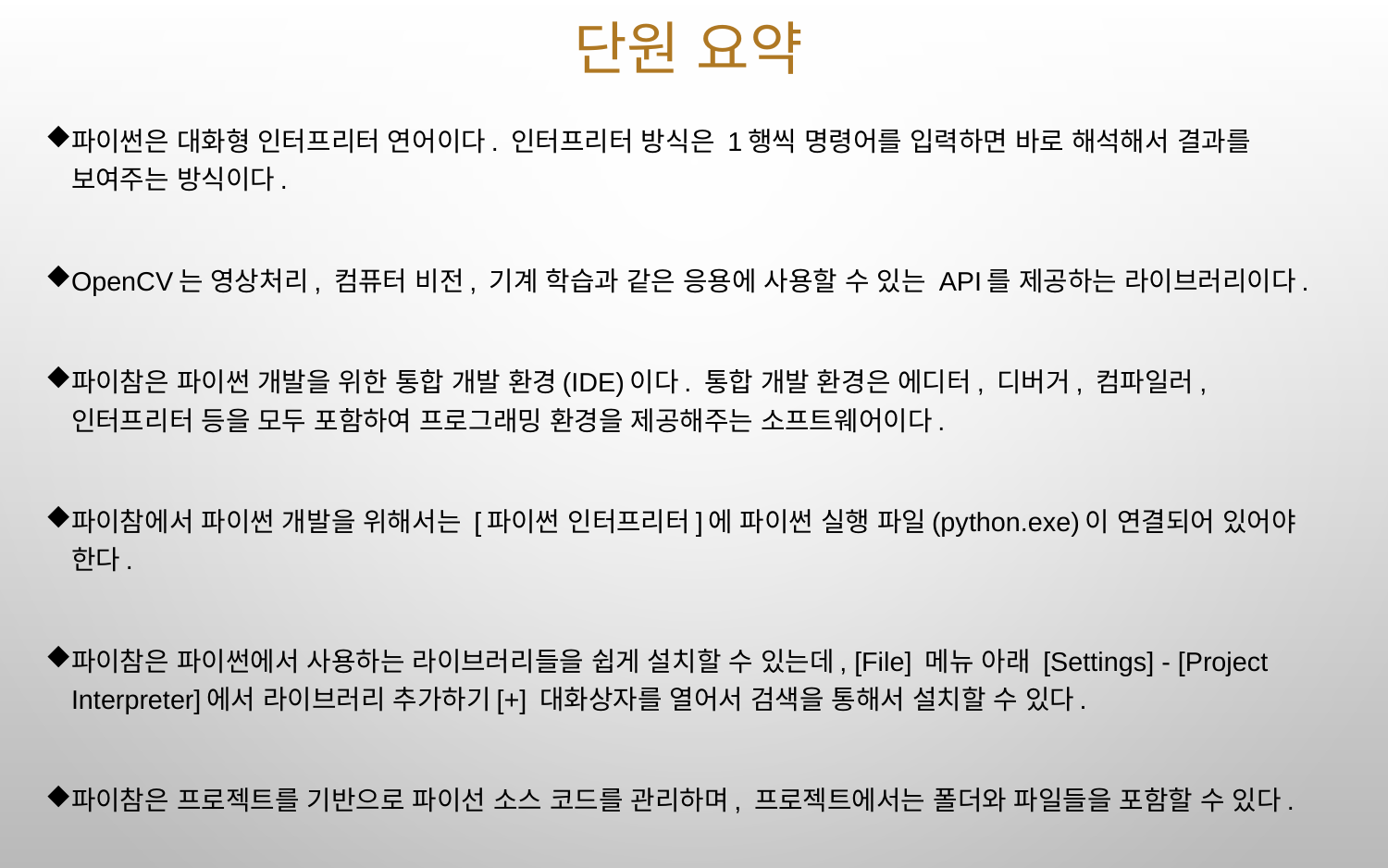

# 단원 요약
파이썬은 대화형 인터프리터 연어이다. 인터프리터 방식은 1행씩 명령어를 입력하면 바로 해석해서 결과를 보여주는 방식이다.

OpenCV는 영상처리, 컴퓨터 비전, 기계 학습과 같은 응용에 사용할 수 있는 API를 제공하는 라이브러리이다.

파이참은 파이썬 개발을 위한 통합 개발 환경(IDE)이다. 통합 개발 환경은 에디터, 디버거, 컴파일러, 인터프리터 등을 모두 포함하여 프로그래밍 환경을 제공해주는 소프트웨어이다.

파이참에서 파이썬 개발을 위해서는 [파이썬 인터프리터]에 파이썬 실행 파일(python.exe)이 연결되어 있어야 한다.

파이참은 파이썬에서 사용하는 라이브러리들을 쉽게 설치할 수 있는데, [File] 메뉴 아래 [Settings] - [Project Interpreter]에서 라이브러리 추가하기[+] 대화상자를 열어서 검색을 통해서 설치할 수 있다.

파이참은 프로젝트를 기반으로 파이선 소스 코드를 관리하며, 프로젝트에서는 폴더와 파일들을 포함할 수 있다.